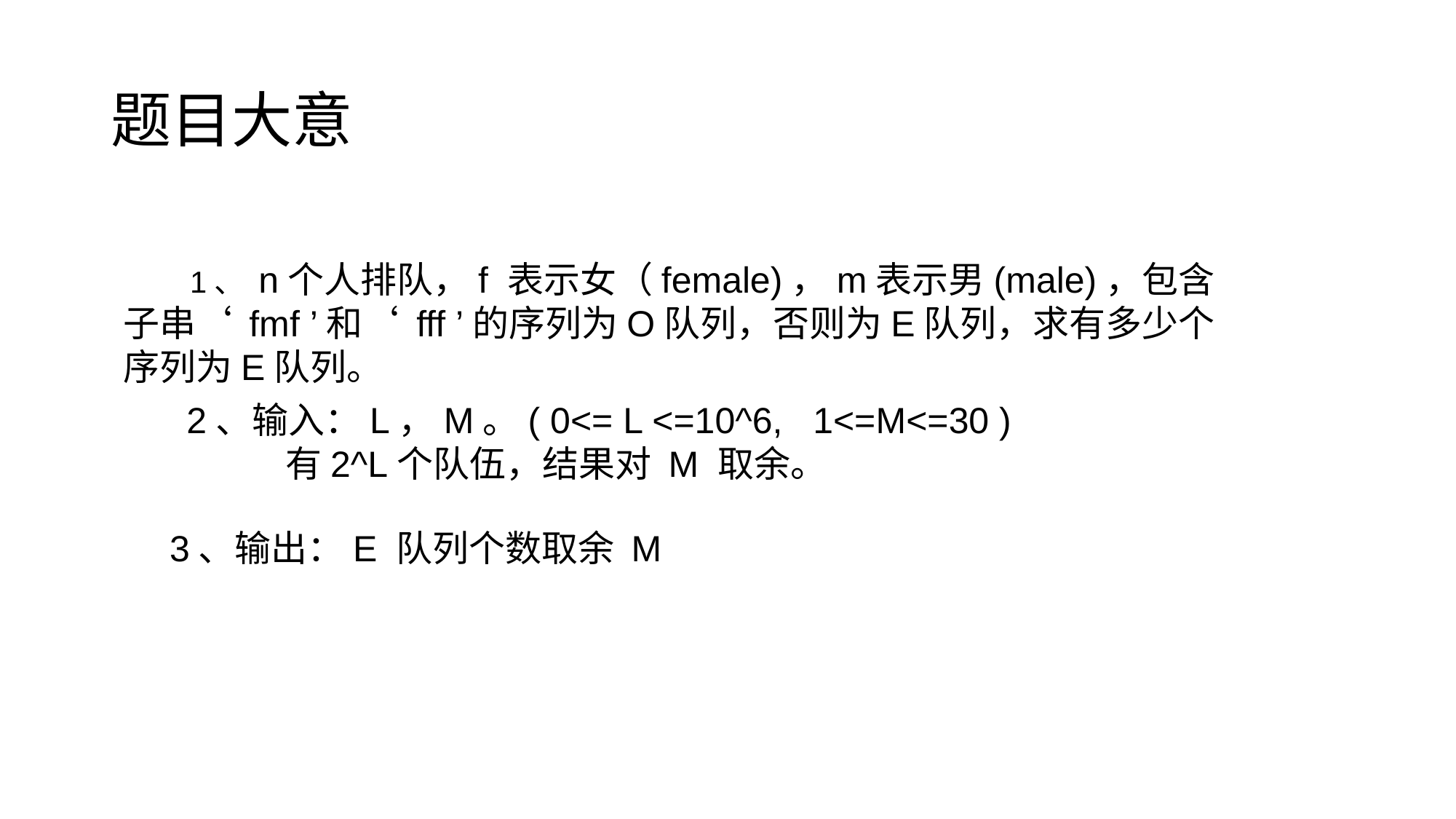

# 题目大意
        1、 n个人排队，f 表示女（female)，m表示男(male)，包含子串‘ fmf ’和‘ fff ’的序列为O队列，否则为E队列，求有多少个序列为E队列。
2、输入：L，M。( 0<= L <=10^6,   1<=M<=30 )
           有2^L个队伍，结果对 M 取余。
3、输出：E 队列个数取余 M